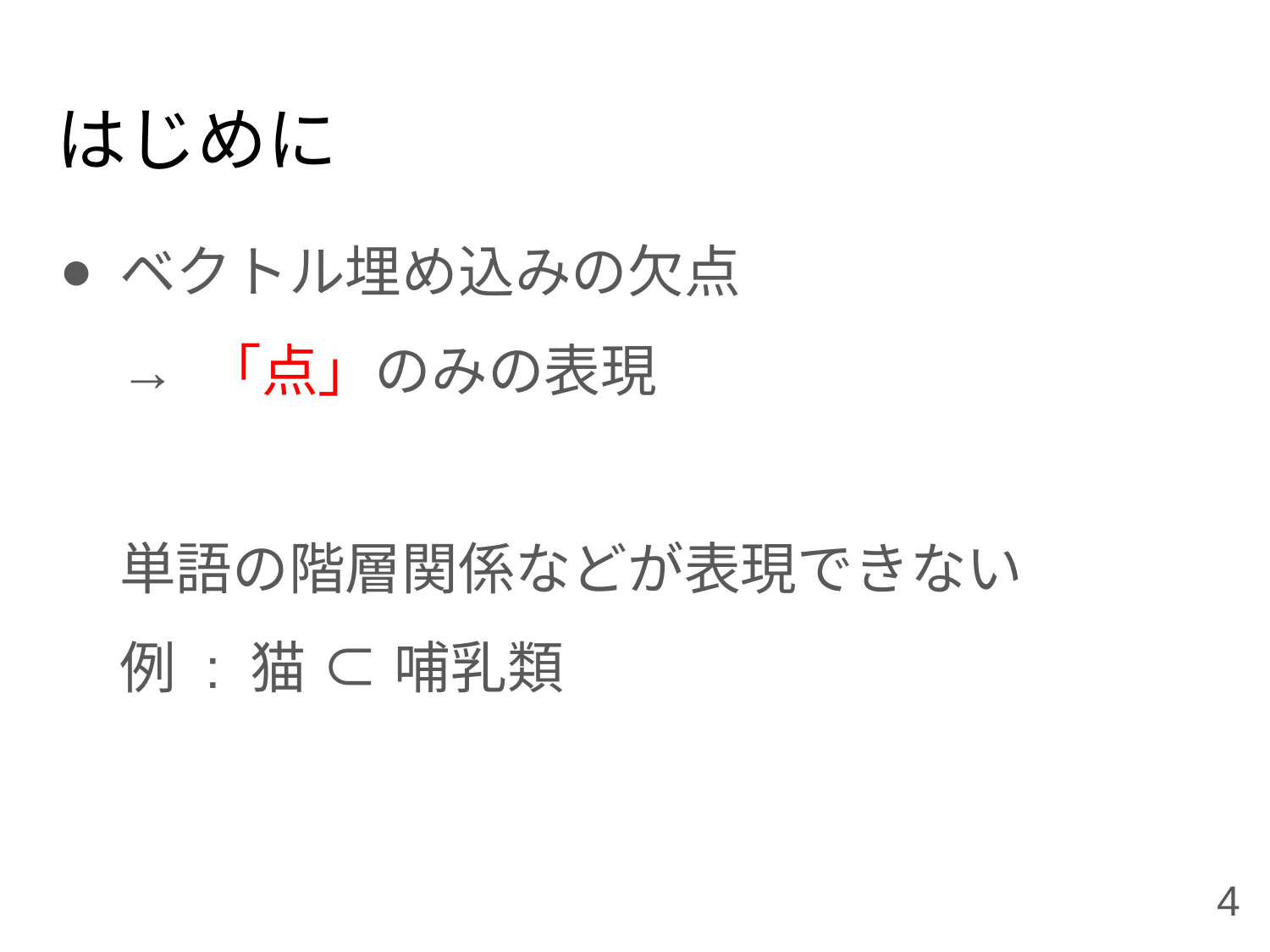

# はじめに
ベクトル埋め込みの欠点
→ 「点」のみの表現

単語の階層関係などが表現できない
例 : 猫 ⊂ 哺乳類
4